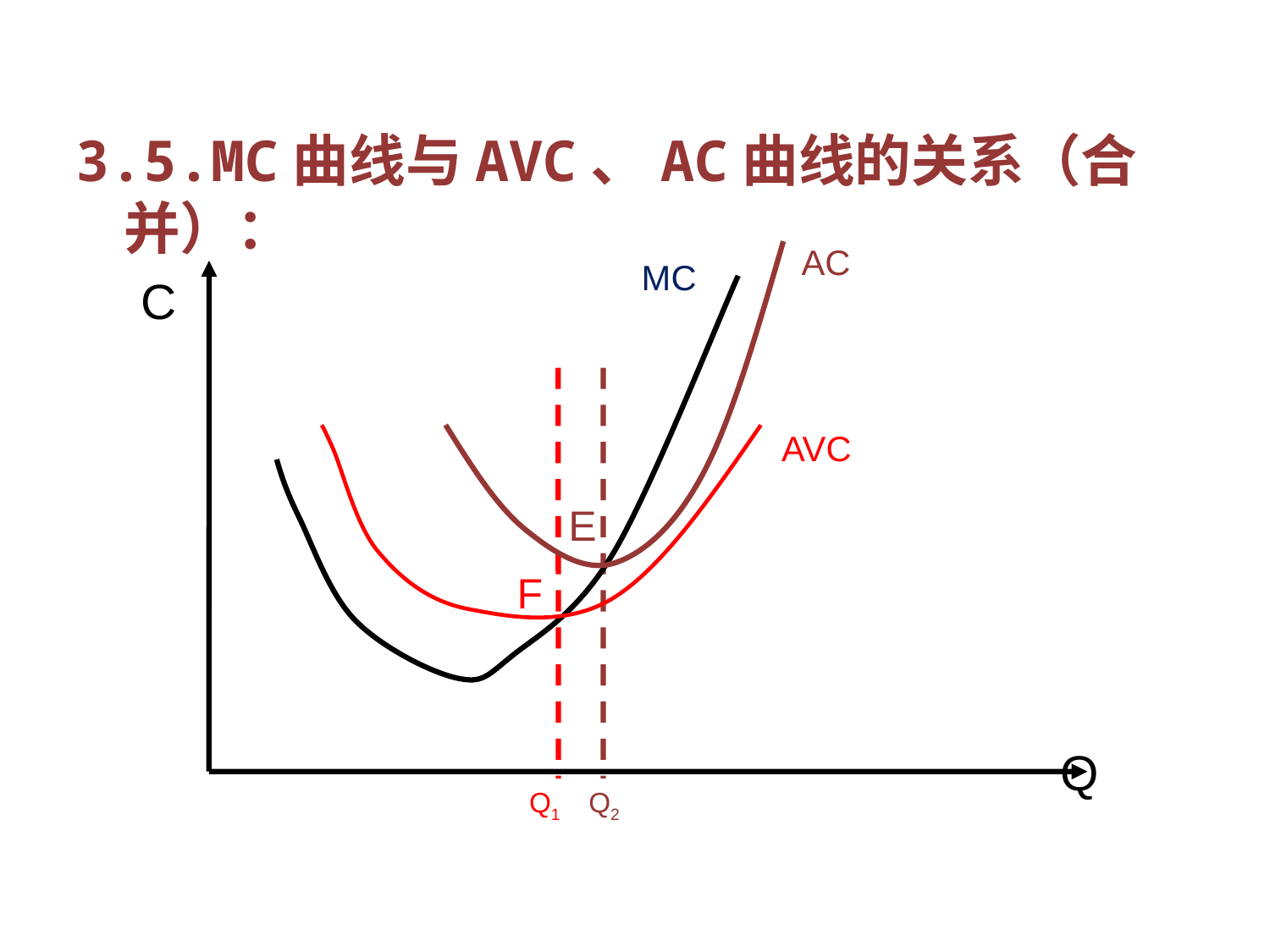

3.5.MC曲线与AVC、AC曲线的关系（合并）：
C
AC

MC

AVC

E
F
Q

Q1
Q2